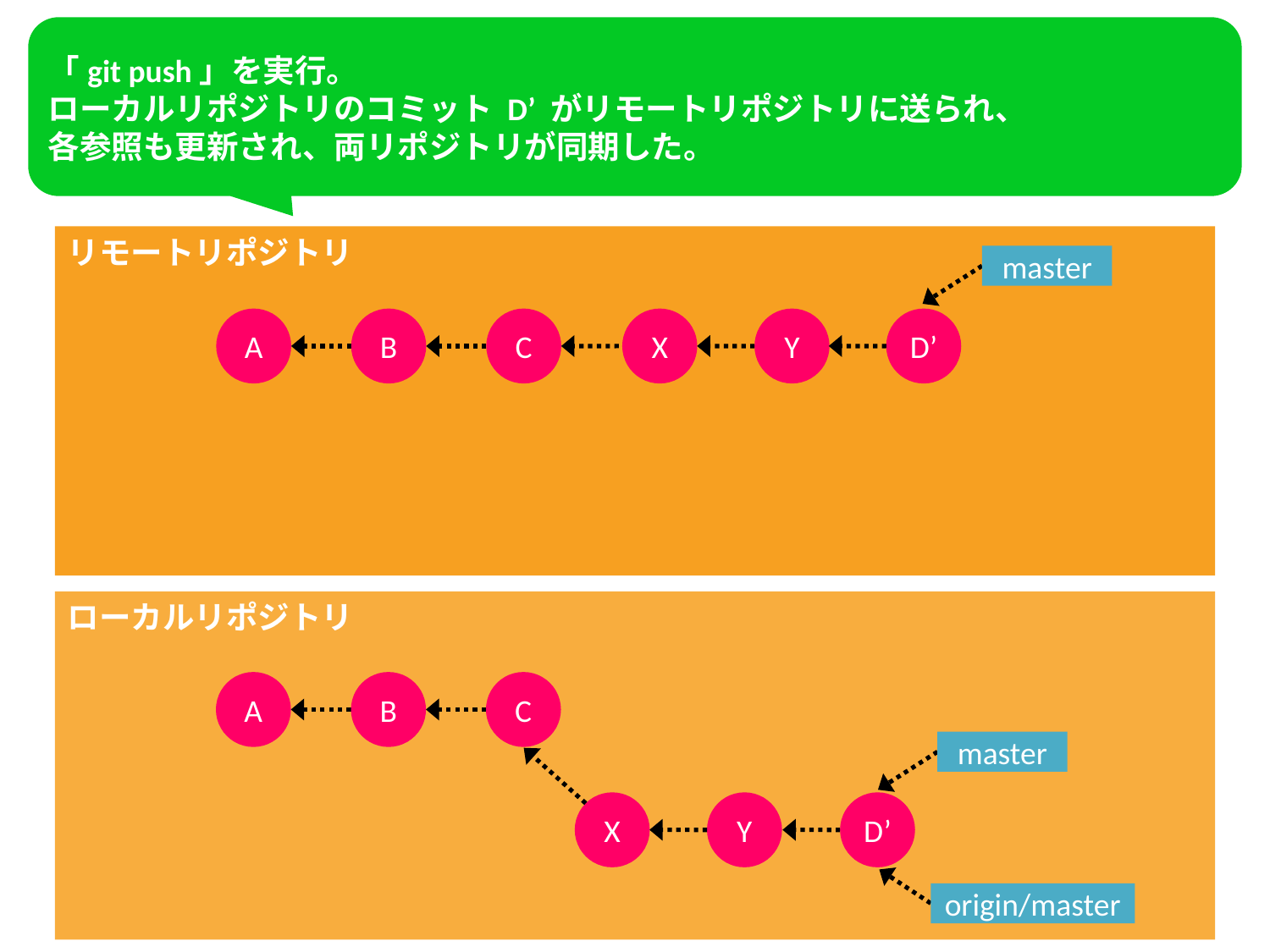

「git push」を実行。
ローカルリポジトリのコミット D’ がリモートリポジトリに送られ、
各参照も更新され、両リポジトリが同期した。

リモートリポジトリ
master
A
B
C
X
Y
D’
ローカルリポジトリ
A
B
C
master
X
Y
D’
origin/master